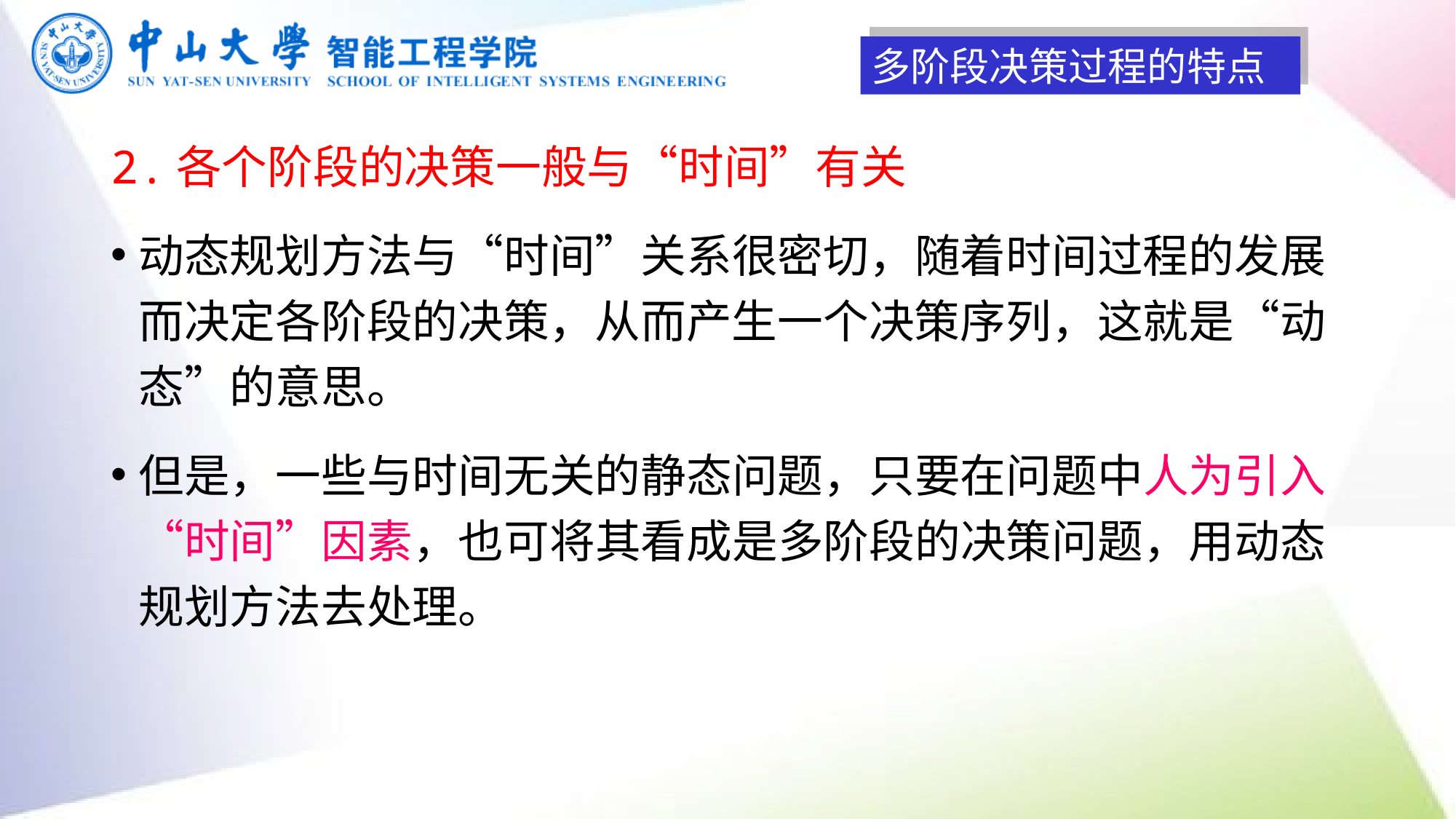

多阶段决策过程的特点
2.各个阶段的决策一般与“时间”有关
动态规划方法与“时间”关系很密切，随着时间过程的发展而决定各阶段的决策，从而产生一个决策序列，这就是“动态”的意思。
但是，一些与时间无关的静态问题，只要在问题中人为引入“时间”因素，也可将其看成是多阶段的决策问题，用动态规划方法去处理。